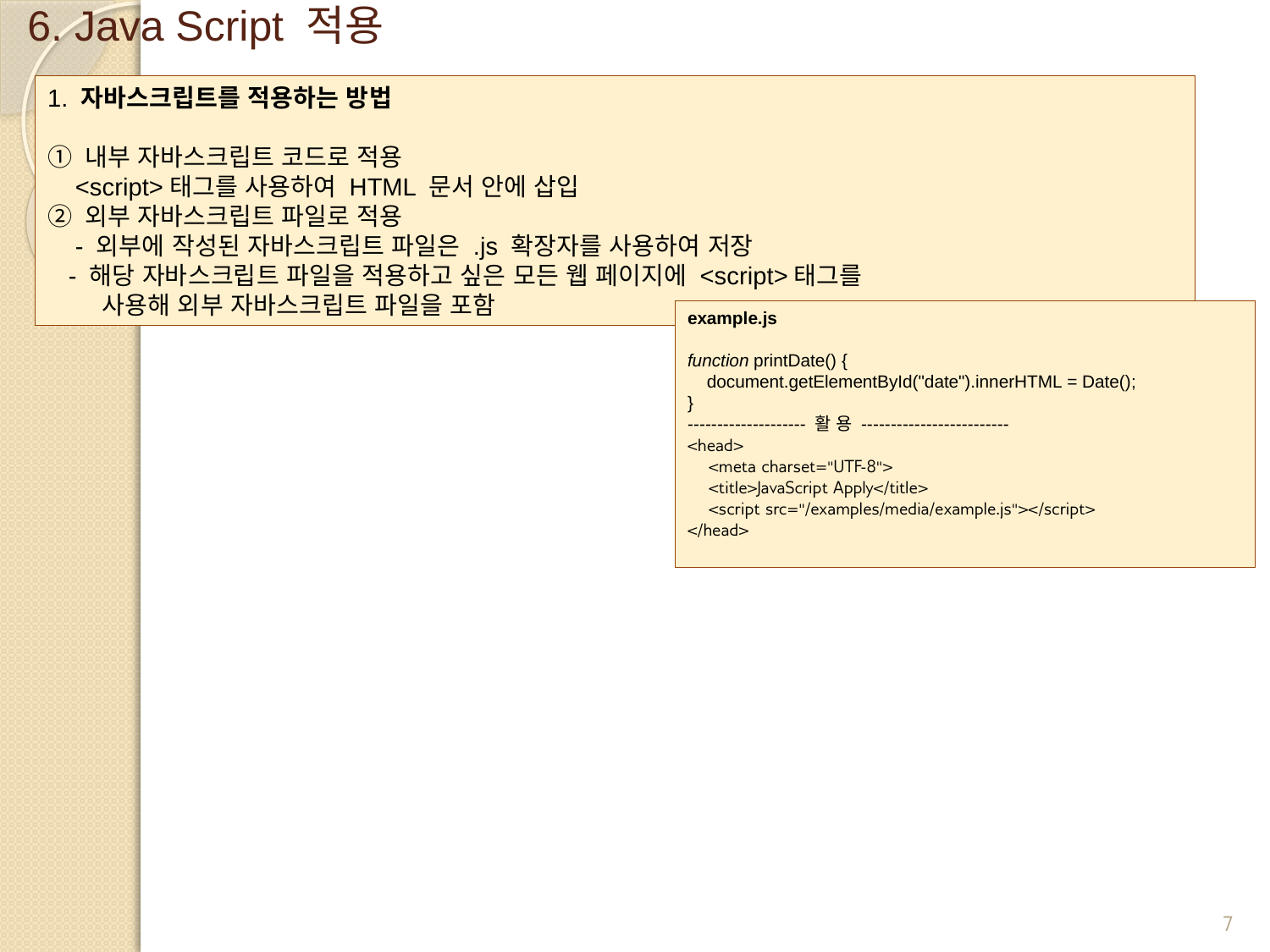

# 6. Java Script 적용
1. 자바스크립트를 적용하는 방법

① 내부 자바스크립트 코드로 적용
    <script>태그를 사용하여 HTML 문서 안에 삽입
② 외부 자바스크립트 파일로 적용
    - 외부에 작성된 자바스크립트 파일은 .js 확장자를 사용하여 저장
   - 해당 자바스크립트 파일을 적용하고 싶은 모든 웹 페이지에 <script>태그를
       사용해 외부 자바스크립트 파일을 포함
example.js

function printDate() {
    document.getElementById("date").innerHTML = Date();
}
-------------------- 활 용 -------------------------
<head>
    <meta charset="UTF-8">
    <title>JavaScript Apply</title>
    <script src="/examples/media/example.js"></script>
</head>

7